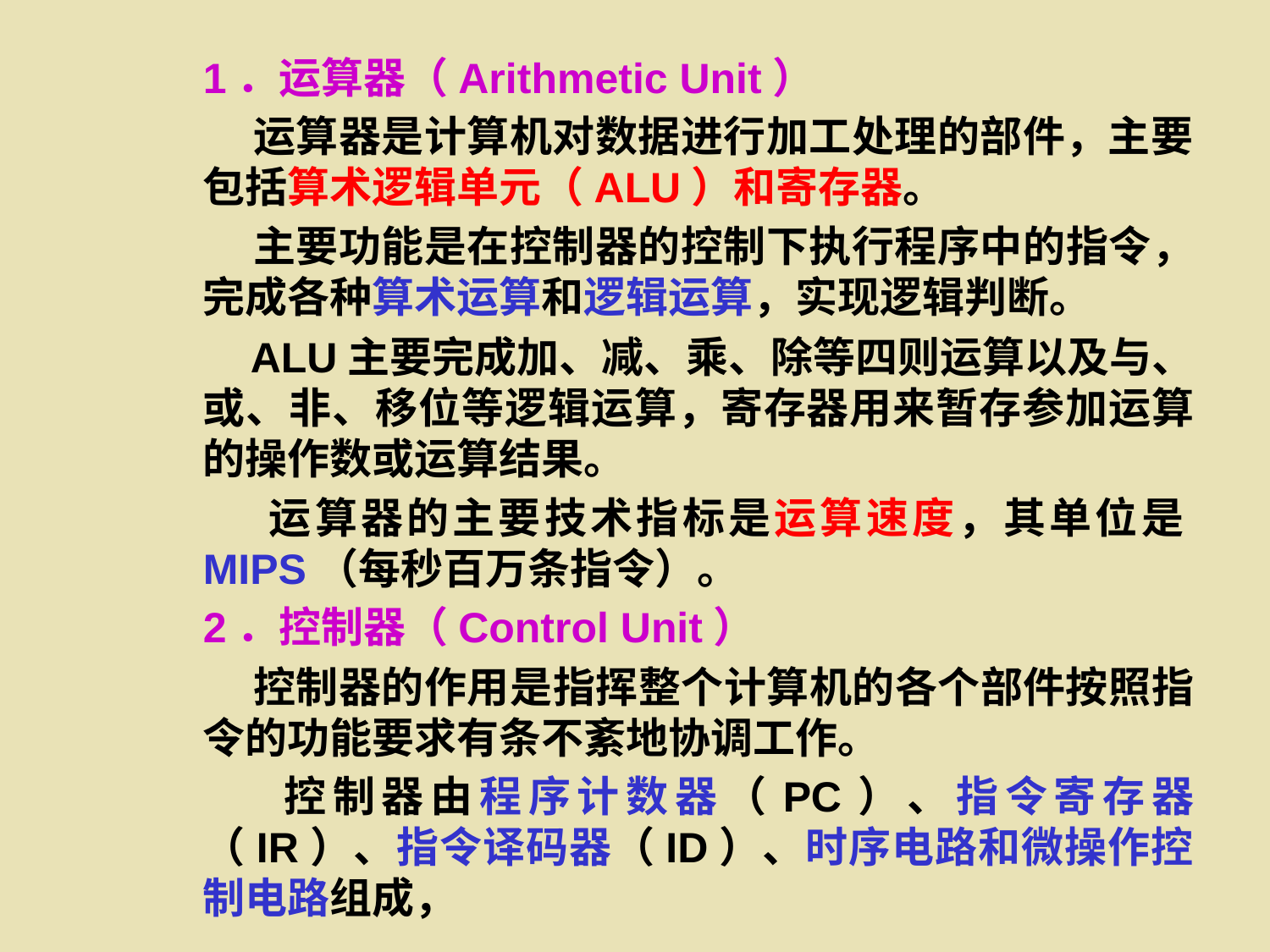

1．运算器（Arithmetic Unit）
    运算器是计算机对数据进行加工处理的部件，主要包括算术逻辑单元（ALU）和寄存器。
    主要功能是在控制器的控制下执行程序中的指令，完成各种算术运算和逻辑运算，实现逻辑判断。
    ALU主要完成加、减、乘、除等四则运算以及与、或、非、移位等逻辑运算，寄存器用来暂存参加运算的操作数或运算结果。
    运算器的主要技术指标是运算速度，其单位是MIPS（每秒百万条指令）。
2．控制器（Control Unit）
    控制器的作用是指挥整个计算机的各个部件按照指令的功能要求有条不紊地协调工作。
    控制器由程序计数器（PC）、指令寄存器（IR）、指令译码器（ID）、时序电路和微操作控制电路组成，